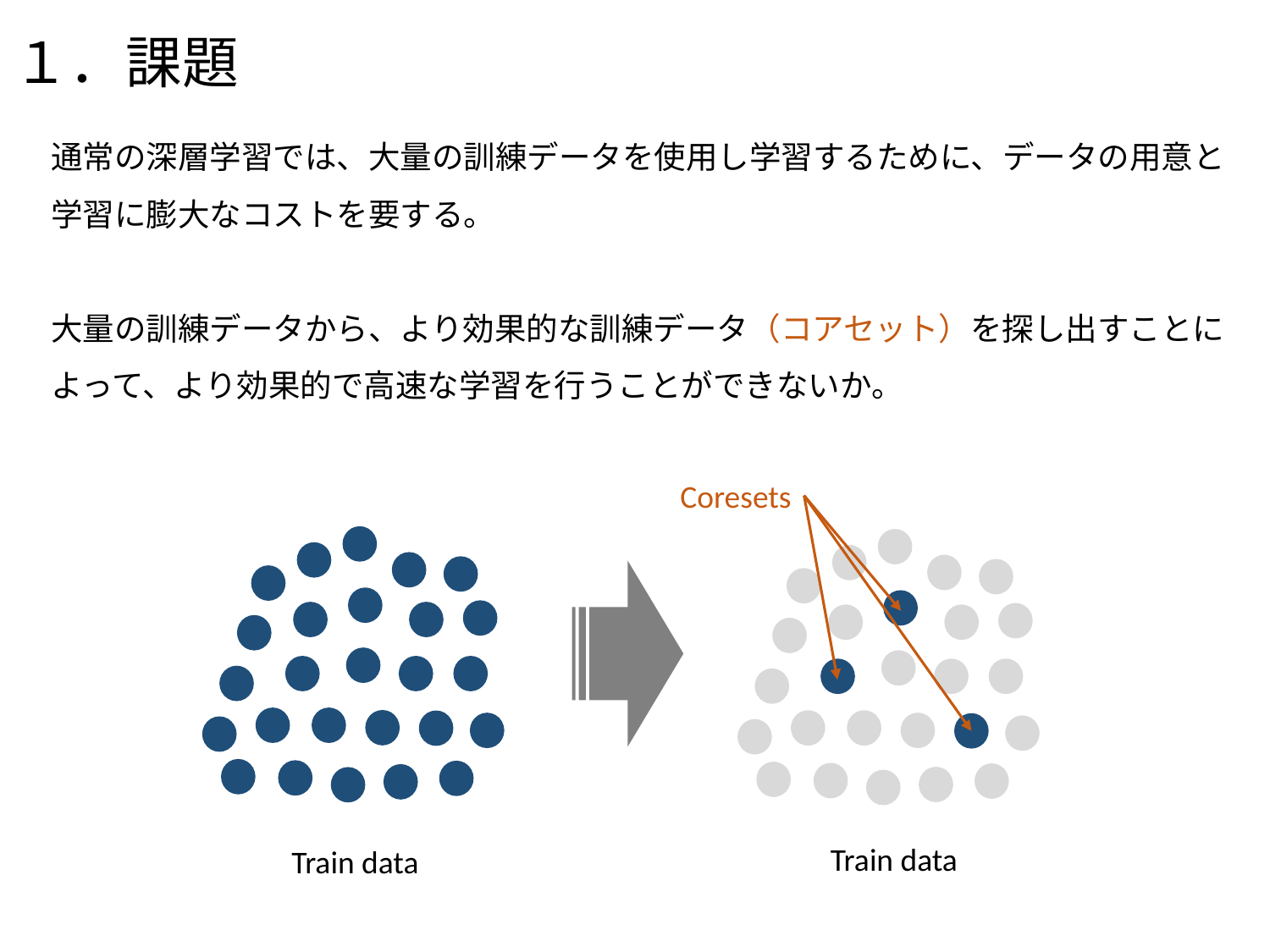

# １．課題
通常の深層学習では、大量の訓練データを使用し学習するために、データの用意と学習に膨大なコストを要する。

大量の訓練データから、より効果的な訓練データ（コアセット）を探し出すことによって、より効果的で高速な学習を行うことができないか。
Coresets

Train data
Train data